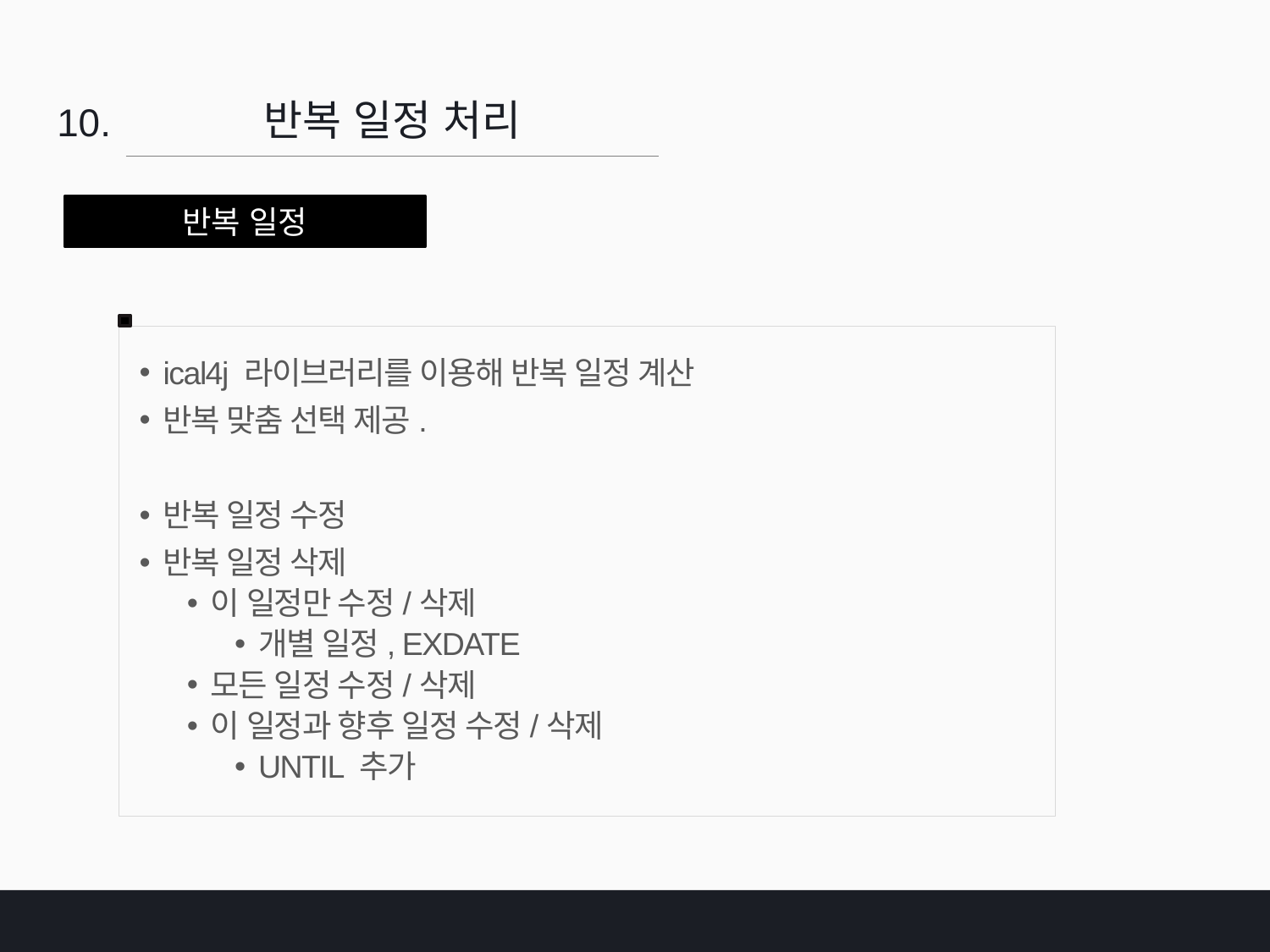

반복 일정 처리
10.
반복 일정

ical4j 라이브러리를 이용해 반복 일정 계산
반복 맞춤 선택 제공.

반복 일정 수정
반복 일정 삭제
이 일정만 수정/삭제
개별 일정, EXDATE
모든 일정 수정/삭제
이 일정과 향후 일정 수정/삭제
UNTIL 추가